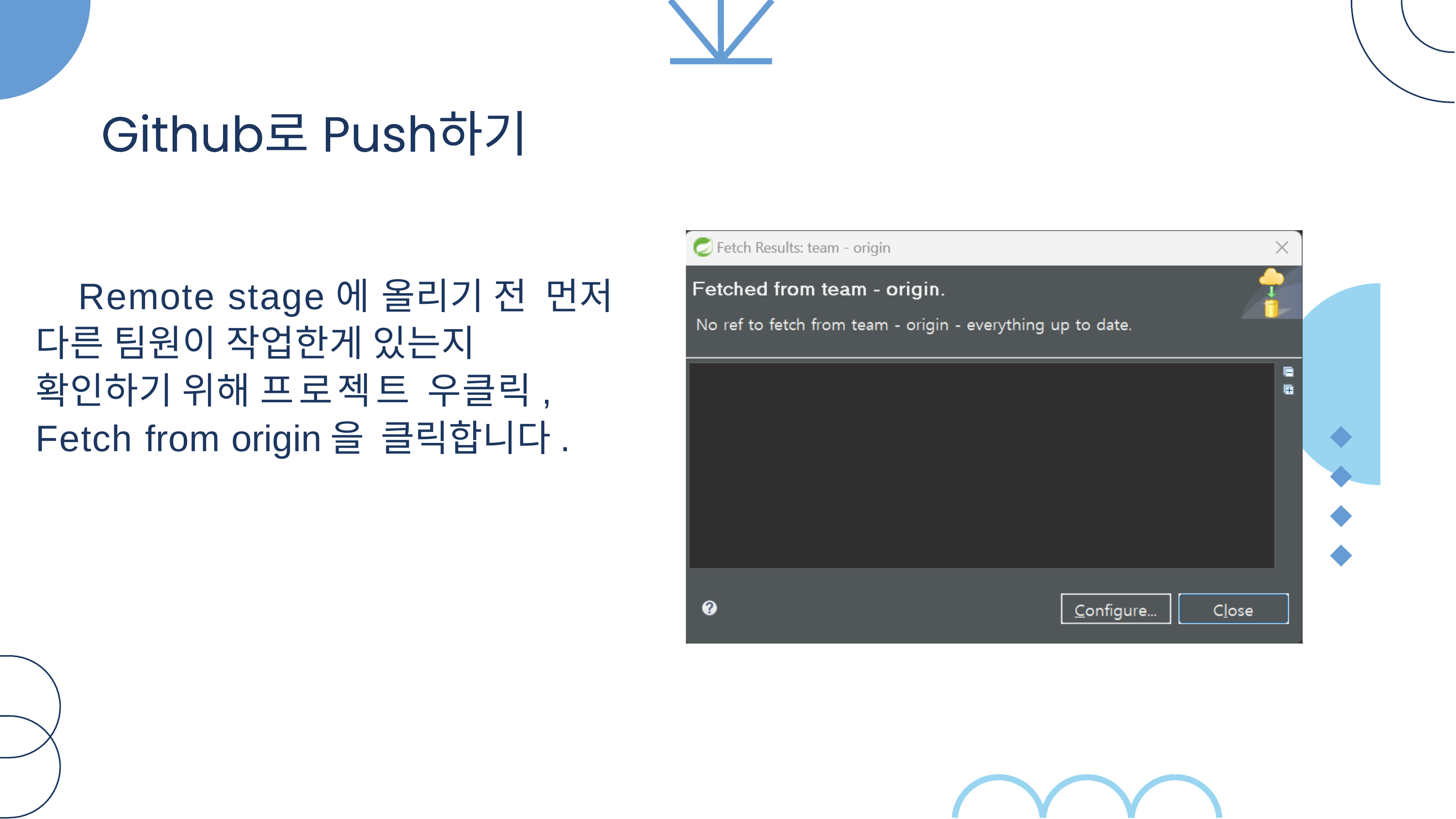

# Remote stage에 올리기 전  먼저 다른 팀원이 작업한게 있는지  확인하기 위해 프로젝트 우클릭,   Fetch from origin을  클릭합니다.